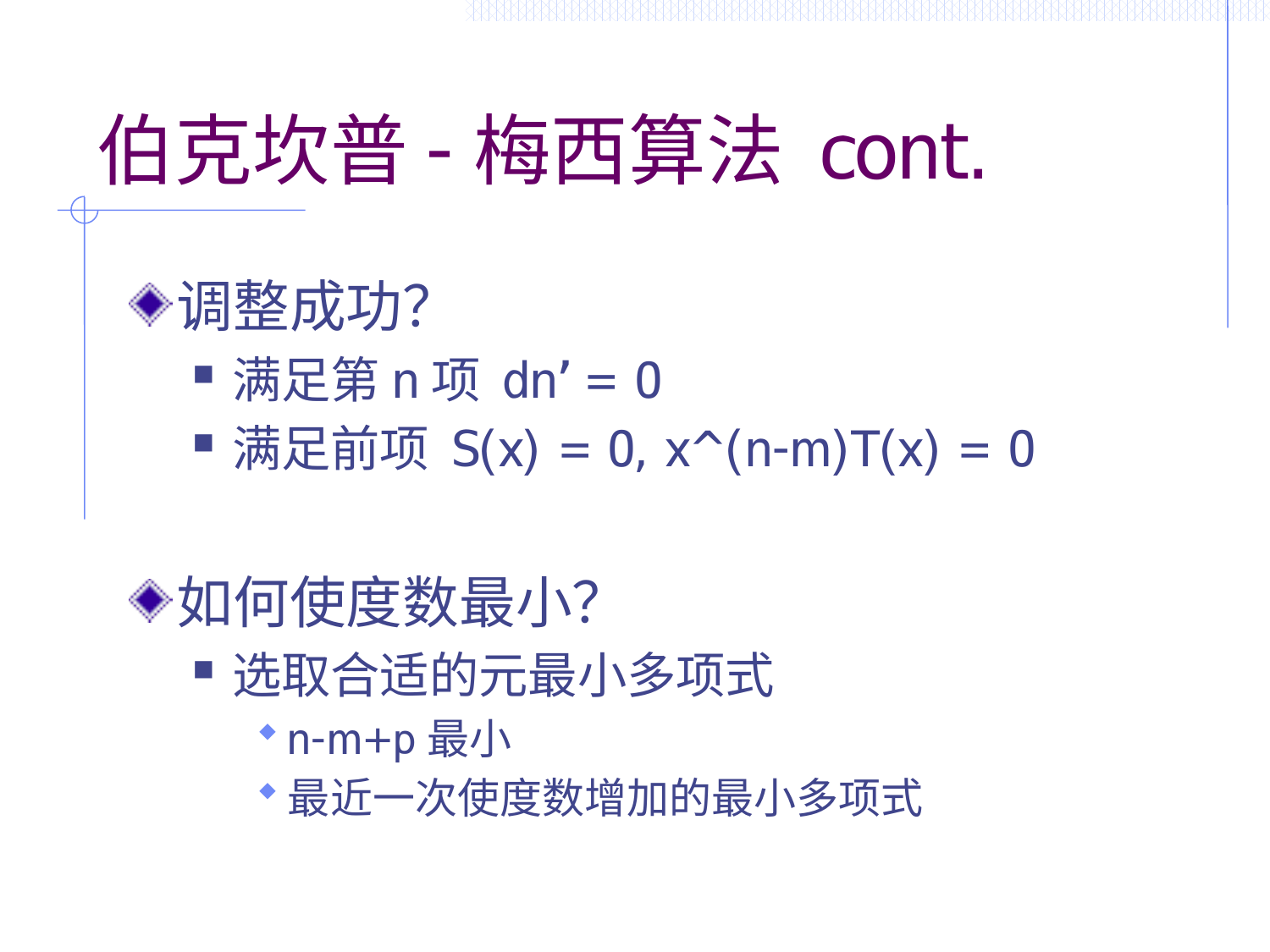

# 伯克坎普-梅西算法 cont.
调整成功？
满足第n项 dn’ = 0
满足前项 S(x) = 0, x^(n-m)T(x) = 0

如何使度数最小？
选取合适的元最小多项式
n-m+p最小
最近一次使度数增加的最小多项式